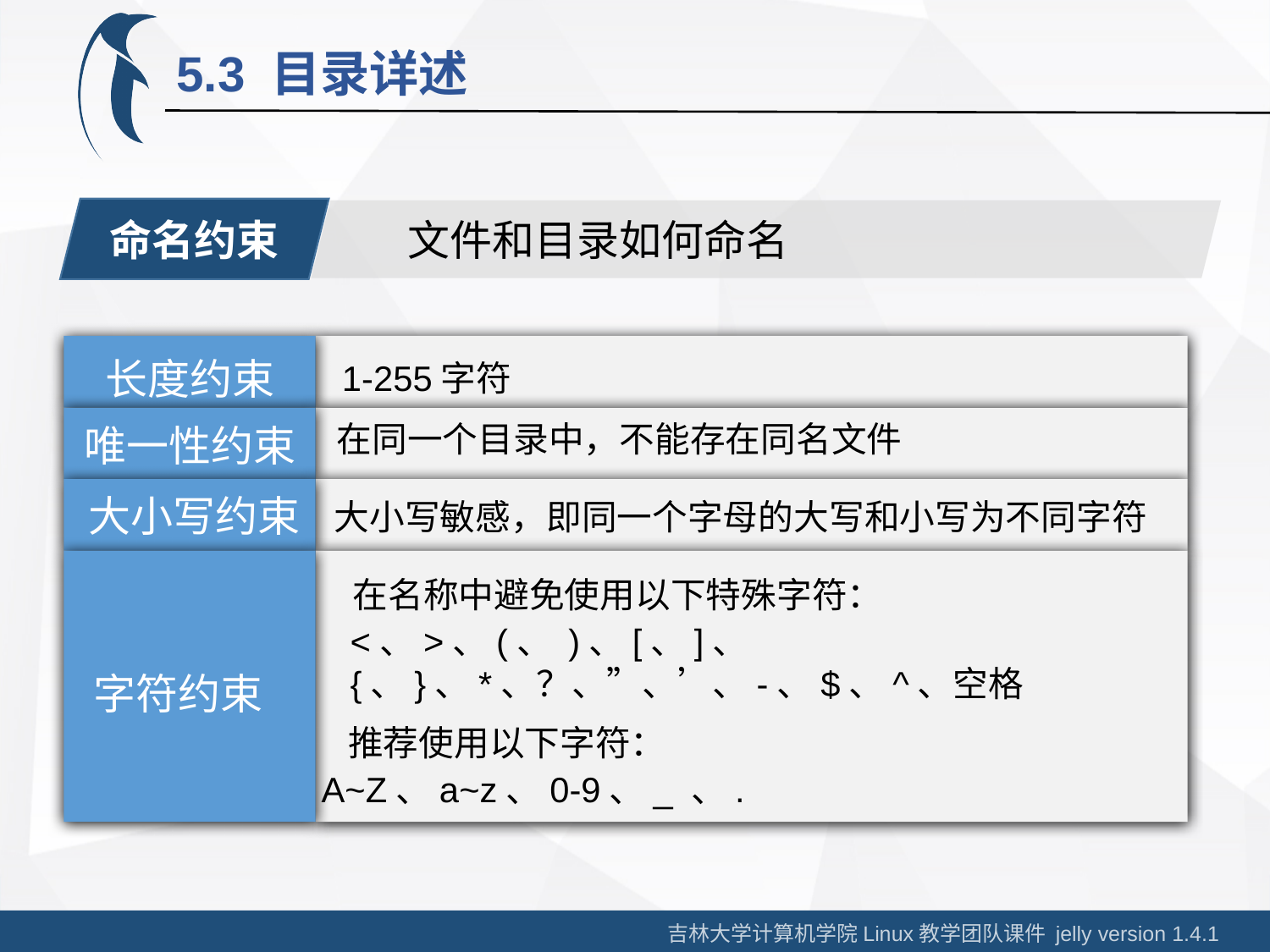

5.3 目录详述
命名约束
文件和目录如何命名

长度约束
1-255字符
在同一个目录中，不能存在同名文件
唯一性约束
大小写约束
大小写敏感，即同一个字母的大写和小写为不同字符
在名称中避免使用以下特殊字符：
<、>、(、 )、[、]、{、}、*、？、”、’、-、$、^、空格
字符约束
推荐使用以下字符：
A~Z、a~z、0-9、_ 、.